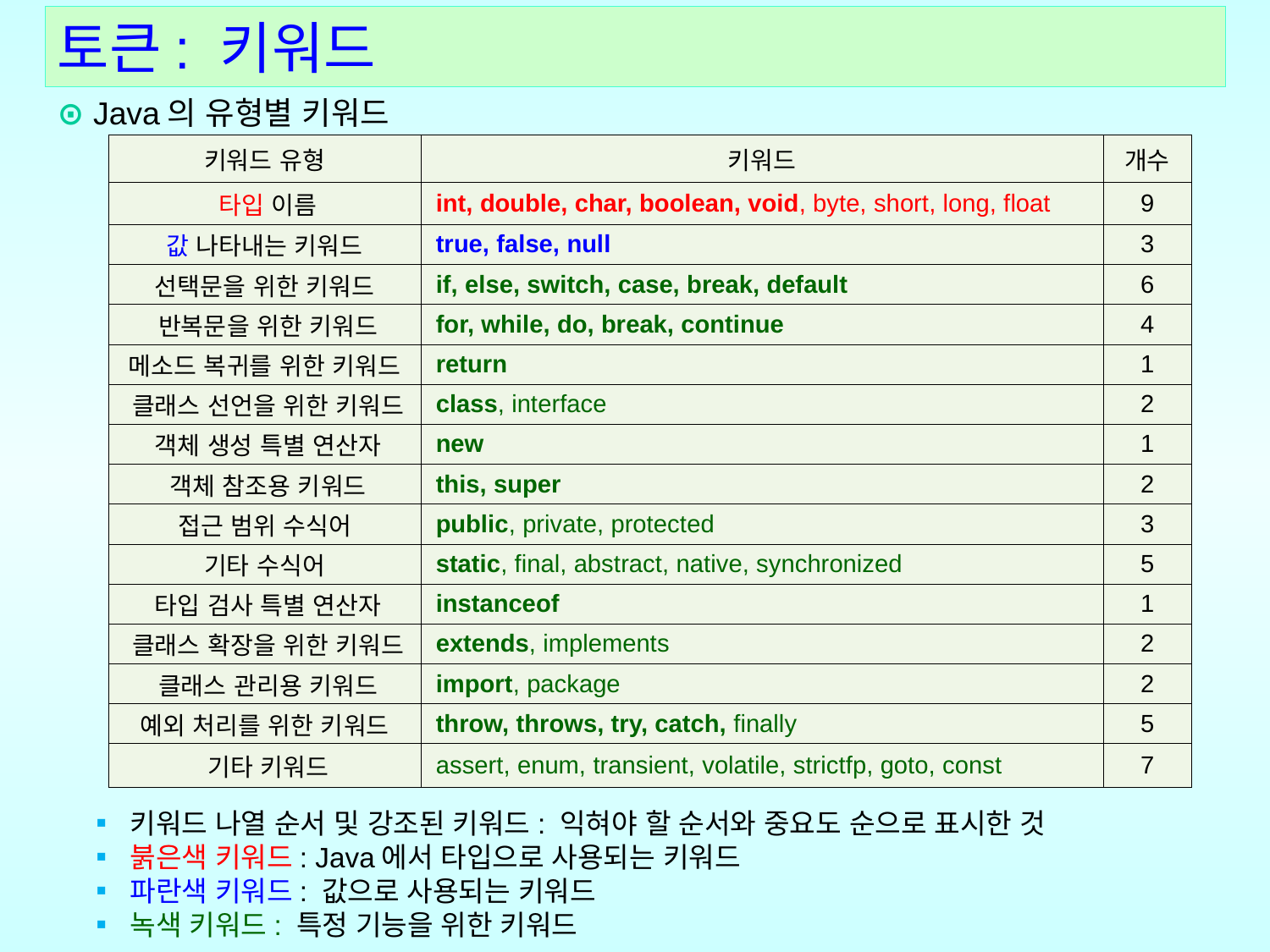

토큰: 키워드
⊙ Java의 유형별 키워드
| 키워드 유형 | 키워드 | 개수 |
| --- | --- | --- |
| 타입 이름 | int, double, char, boolean, void, byte, short, long, float | 9 |
| 값 나타내는 키워드 | true, false, null | 3 |
| 선택문을 위한 키워드 | if, else, switch, case, break, default | 6 |
| 반복문을 위한 키워드 | for, while, do, break, continue | 4 |
| 메소드 복귀를 위한 키워드 | return | 1 |
| 클래스 선언을 위한 키워드 | class, interface | 2 |
| 객체 생성 특별 연산자 | new | 1 |
| 객체 참조용 키워드 | this, super | 2 |
| 접근 범위 수식어 | public, private, protected | 3 |
| 기타 수식어 | static, final, abstract, native, synchronized | 5 |
| 타입 검사 특별 연산자 | instanceof | 1 |
| 클래스 확장을 위한 키워드 | extends, implements | 2 |
| 클래스 관리용 키워드 | import, package | 2 |
| 예외 처리를 위한 키워드 | throw, throws, try, catch, finally | 5 |
| 기타 키워드 | assert, enum, transient, volatile, strictfp, goto, const | 7 |

▪ 키워드 나열 순서 및 강조된 키워드: 익혀야 할 순서와 중요도 순으로 표시한 것
▪ 붉은색 키워드: Java에서 타입으로 사용되는 키워드
▪ 파란색 키워드: 값으로 사용되는 키워드
▪ 녹색 키워드: 특정 기능을 위한 키워드